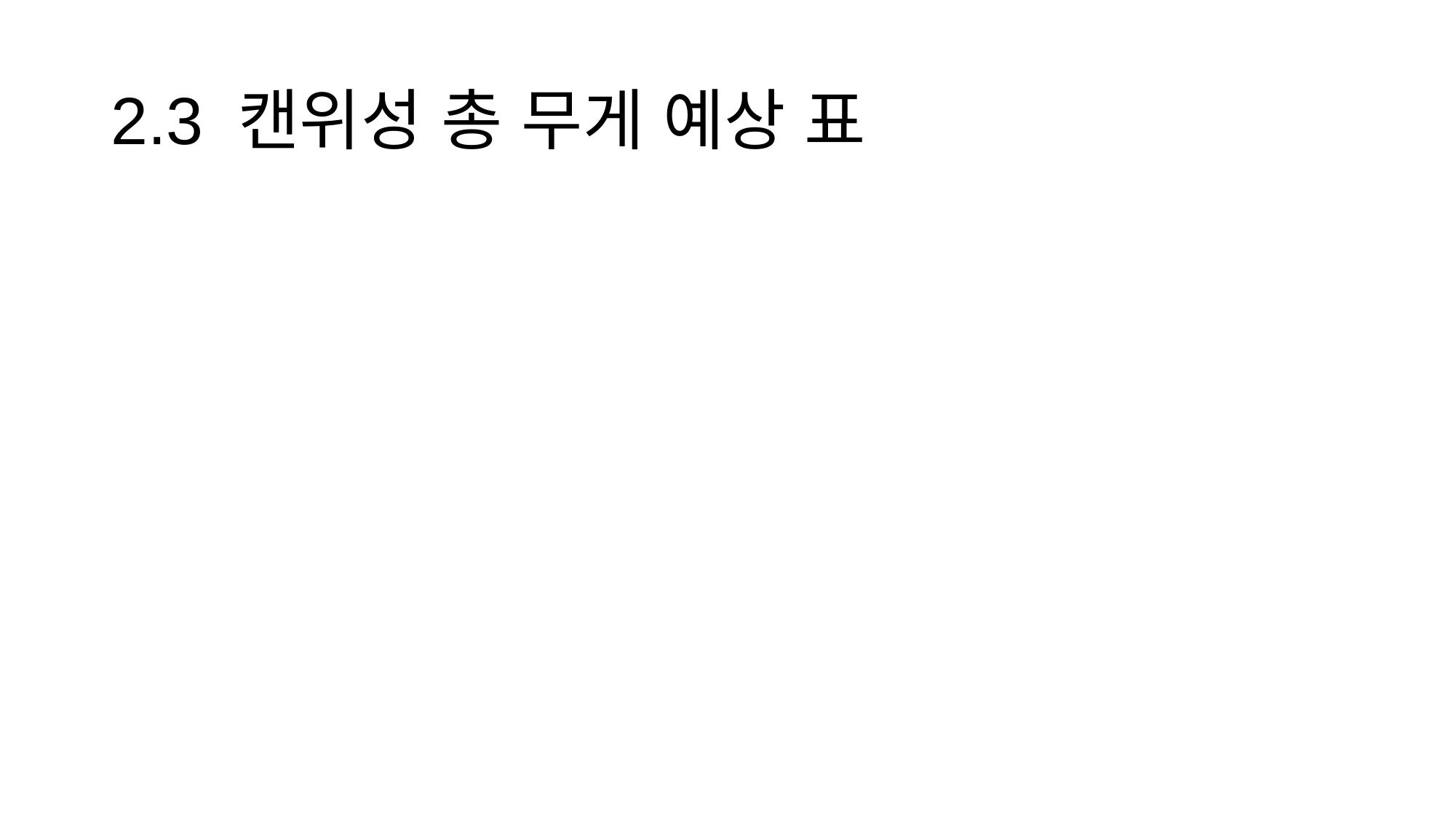

# 2.3 캔위성 총 무게 예상 표